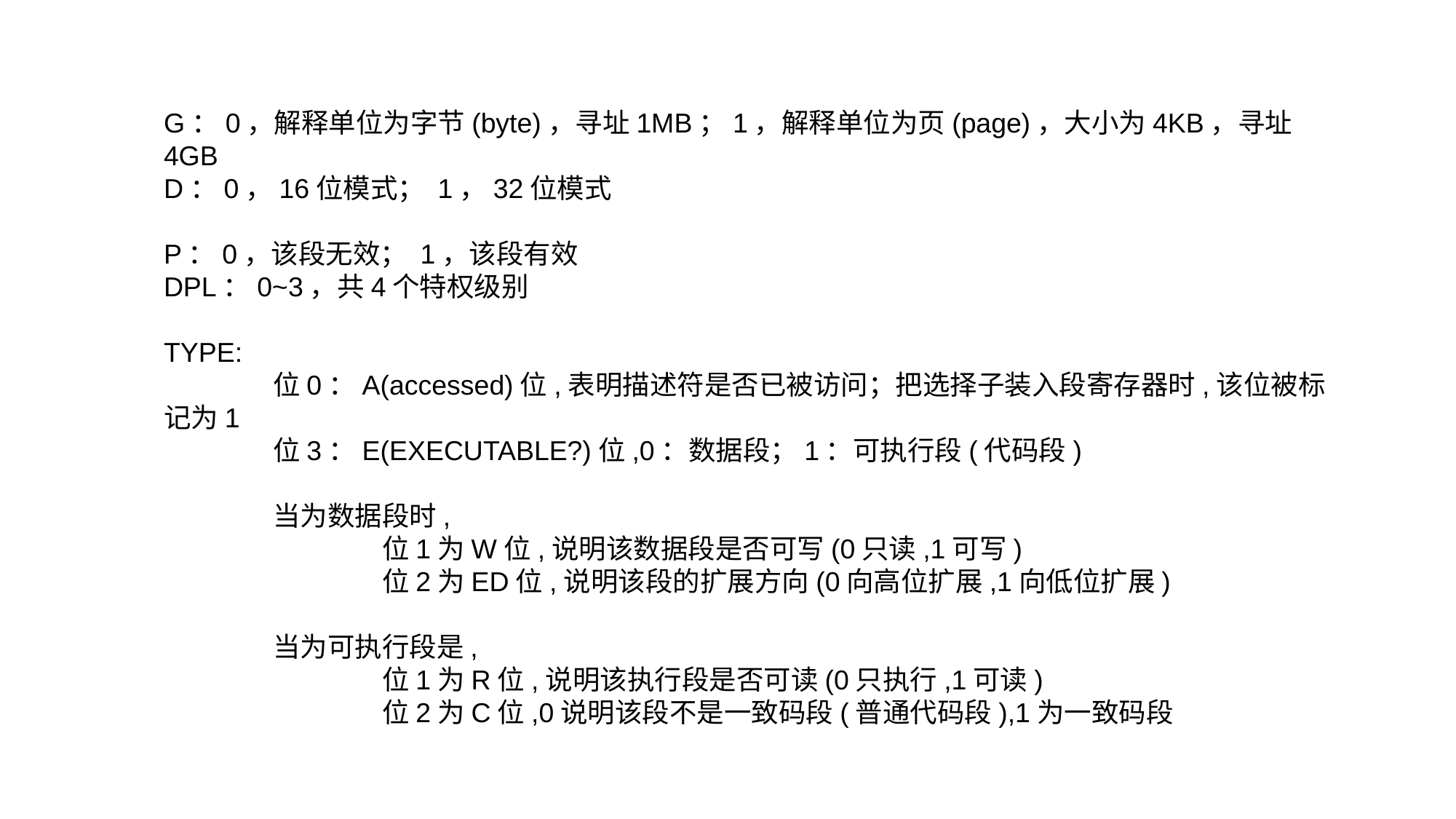

G：0，解释单位为字节(byte)，寻址1MB；1，解释单位为页(page)，大小为4KB，寻址4GB
D：0，16位模式； 1，32位模式

P：0，该段无效； 1，该段有效
DPL：0~3，共4个特权级别

TYPE: 
	位0：A(accessed)位,表明描述符是否已被访问；把选择子装入段寄存器时,该位被标记为1 
	位3：E(EXECUTABLE?)位,0：数据段；1：可执行段(代码段) 
	当为数据段时, 
   		位1为W位,说明该数据段是否可写(0只读,1可写) 
   		位2为ED位,说明该段的扩展方向(0向高位扩展,1向低位扩展)
	当为可执行段是, 
 		位1为R位,说明该执行段是否可读(0只执行,1可读) 
   		位2为C位,0说明该段不是一致码段(普通代码段),1为一致码段